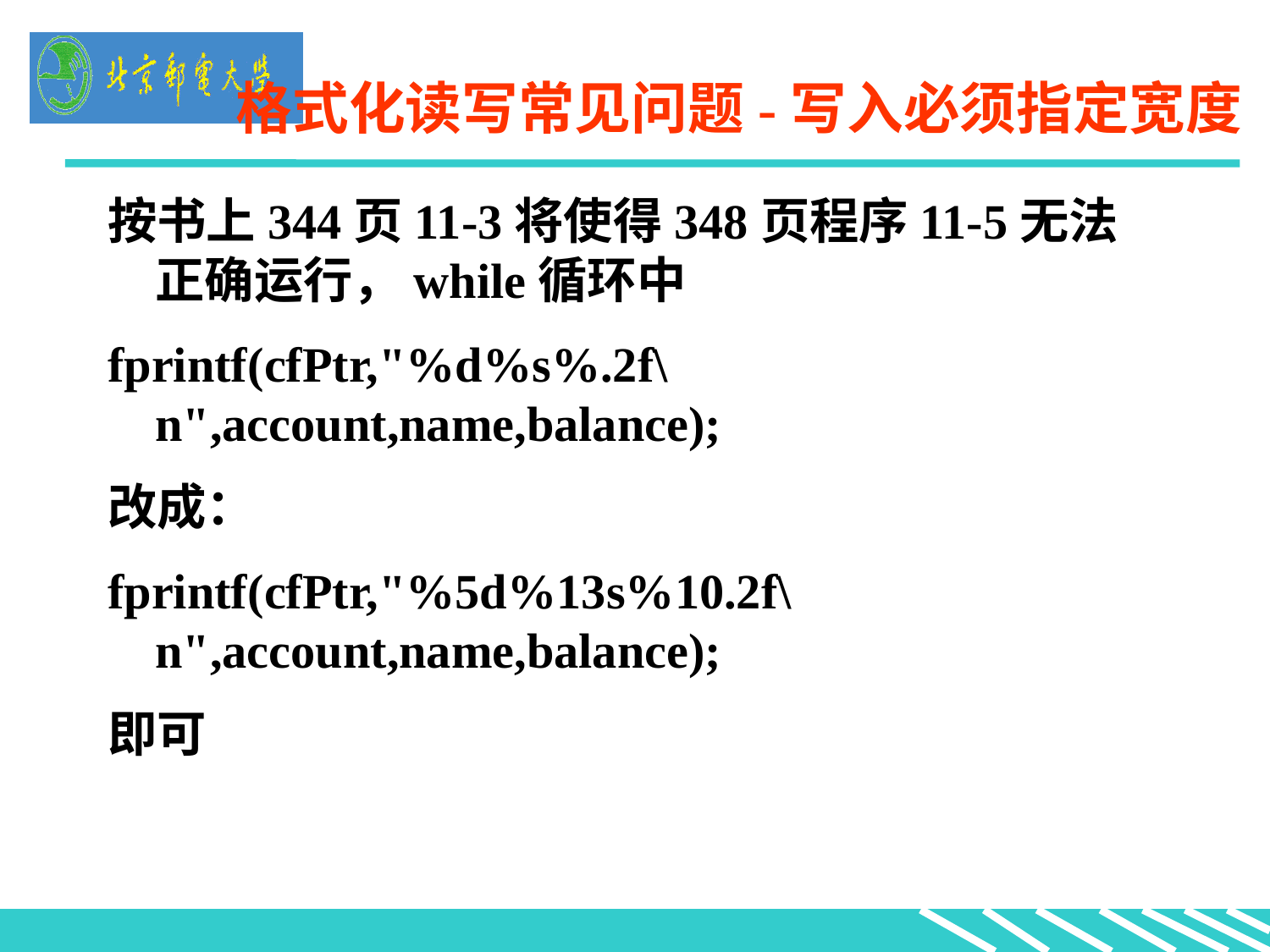

# 格式化读写常见问题-写入必须指定宽度
按书上344页11-3将使得348页程序11-5无法正确运行，while循环中
fprintf(cfPtr,"%d%s%.2f\n",account,name,balance);
改成：
fprintf(cfPtr,"%5d%13s%10.2f\n",account,name,balance);
即可

37